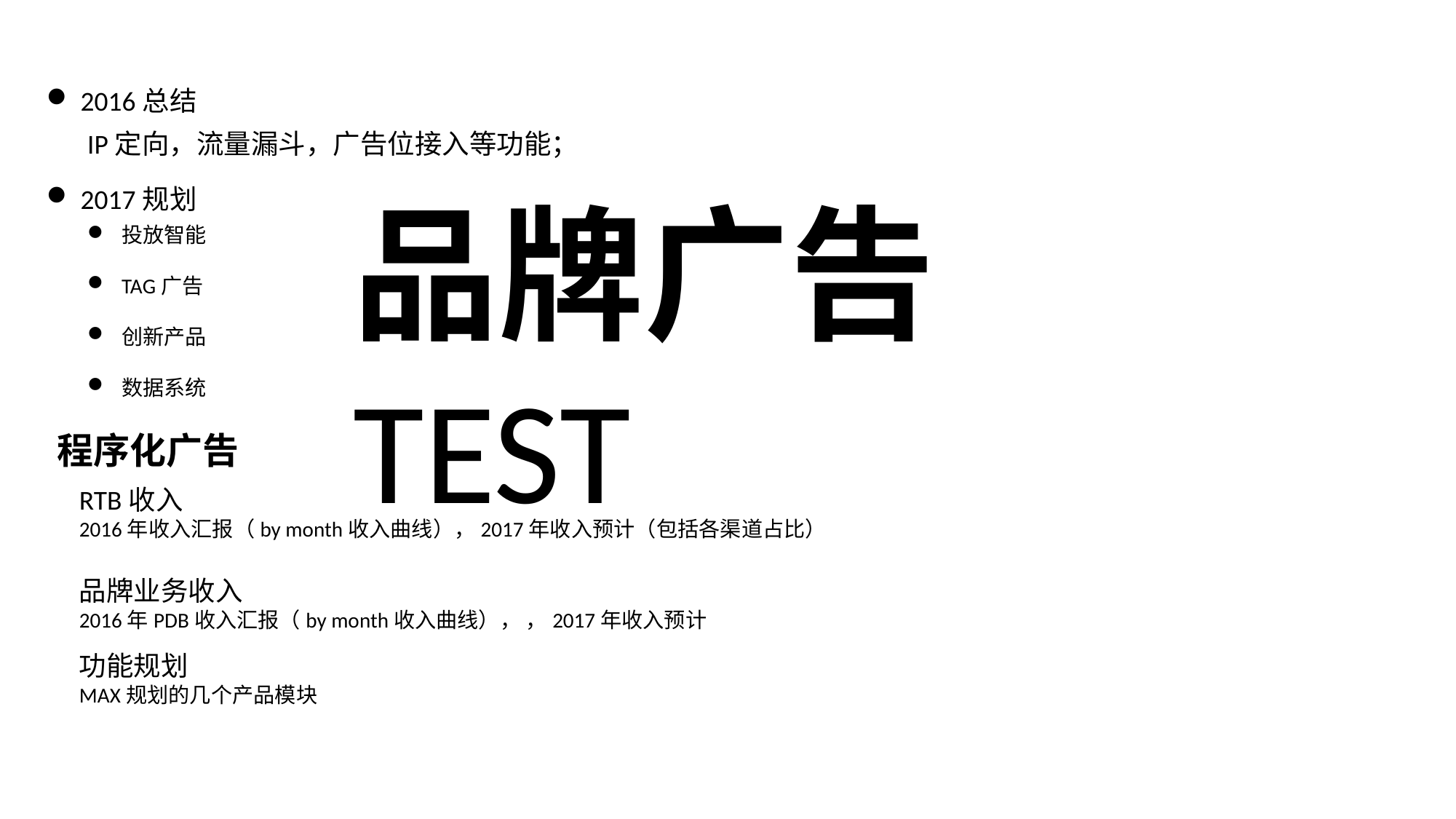

2016总结

2017规划
IP定向，流量漏斗，广告位接入等功能；

品牌广告
TEST

投放智能

TAG广告

创新产品

数据系统
程序化广告
RTB收入
2016年收入汇报（by month收入曲线），2017年收入预计（包括各渠道占比）

品牌业务收入
2016年PDB收入汇报（by month收入曲线）， ，2017年收入预计
功能规划
MAX规划的几个产品模块